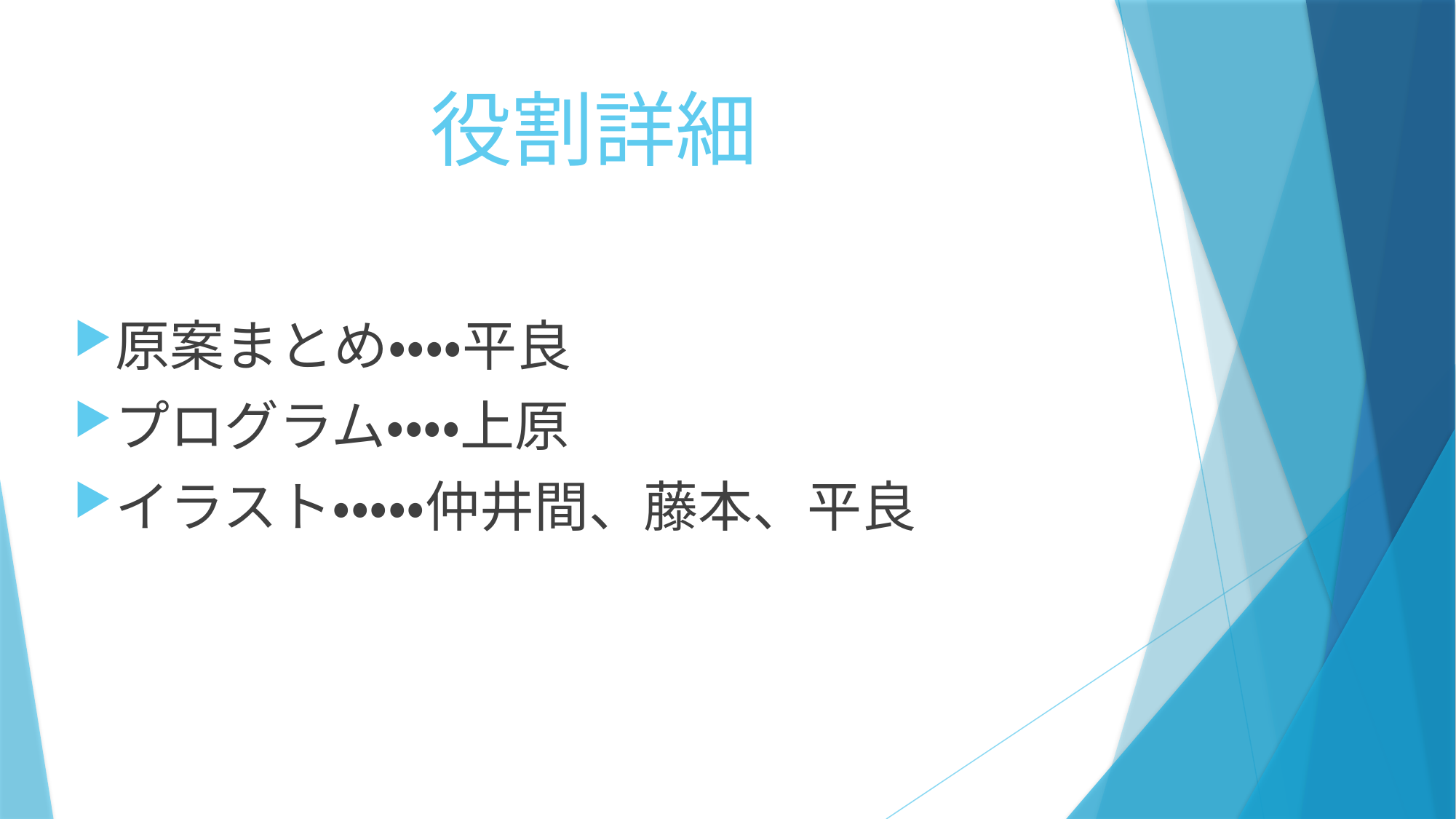

# 役割詳細

原案まとめ・・・・平良
プログラム・・・・上原
イラスト・・・・・仲井間、藤本、平良